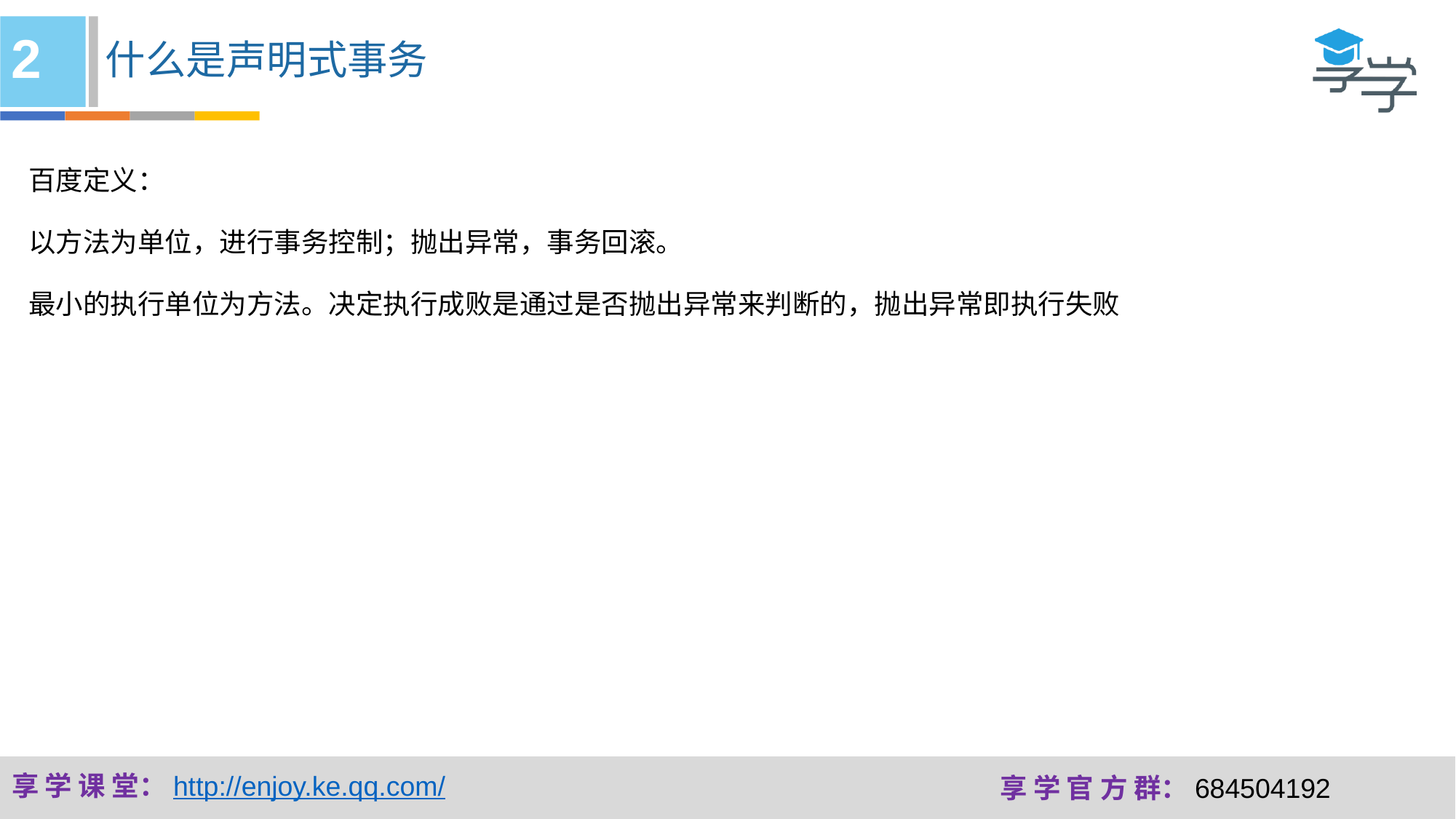

2
什么是声明式事务

百度定义：
以方法为单位，进行事务控制；抛出异常，事务回滚。
最小的执行单位为方法。决定执行成败是通过是否抛出异常来判断的，抛出异常即执行失败